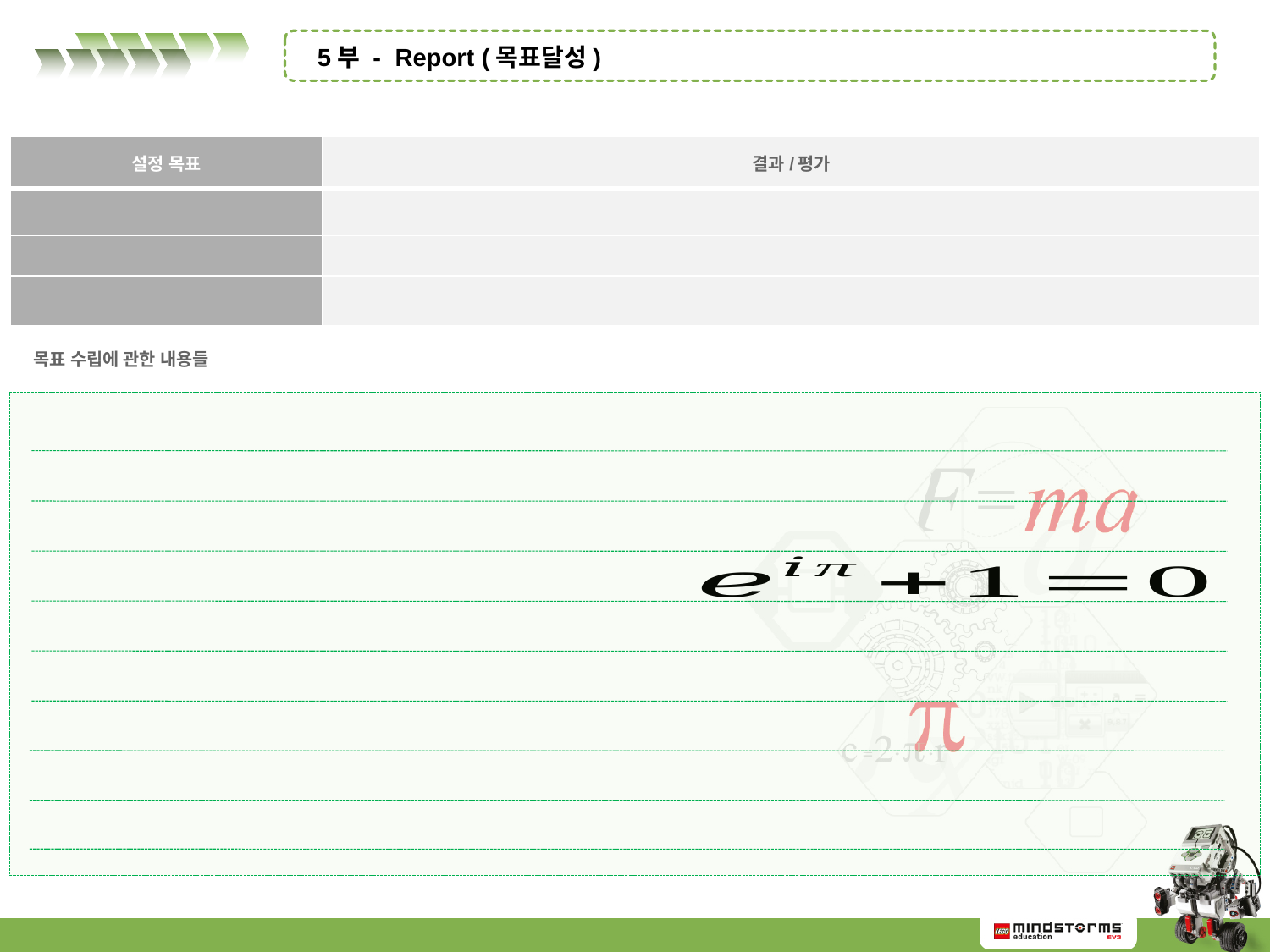

5부 -  Report (목표달성)
| 설정 목표 | 결과/평가 |
| --- | --- |
|  |  |
|  |  |
|  |  |
목표 수립에 관한 내용들